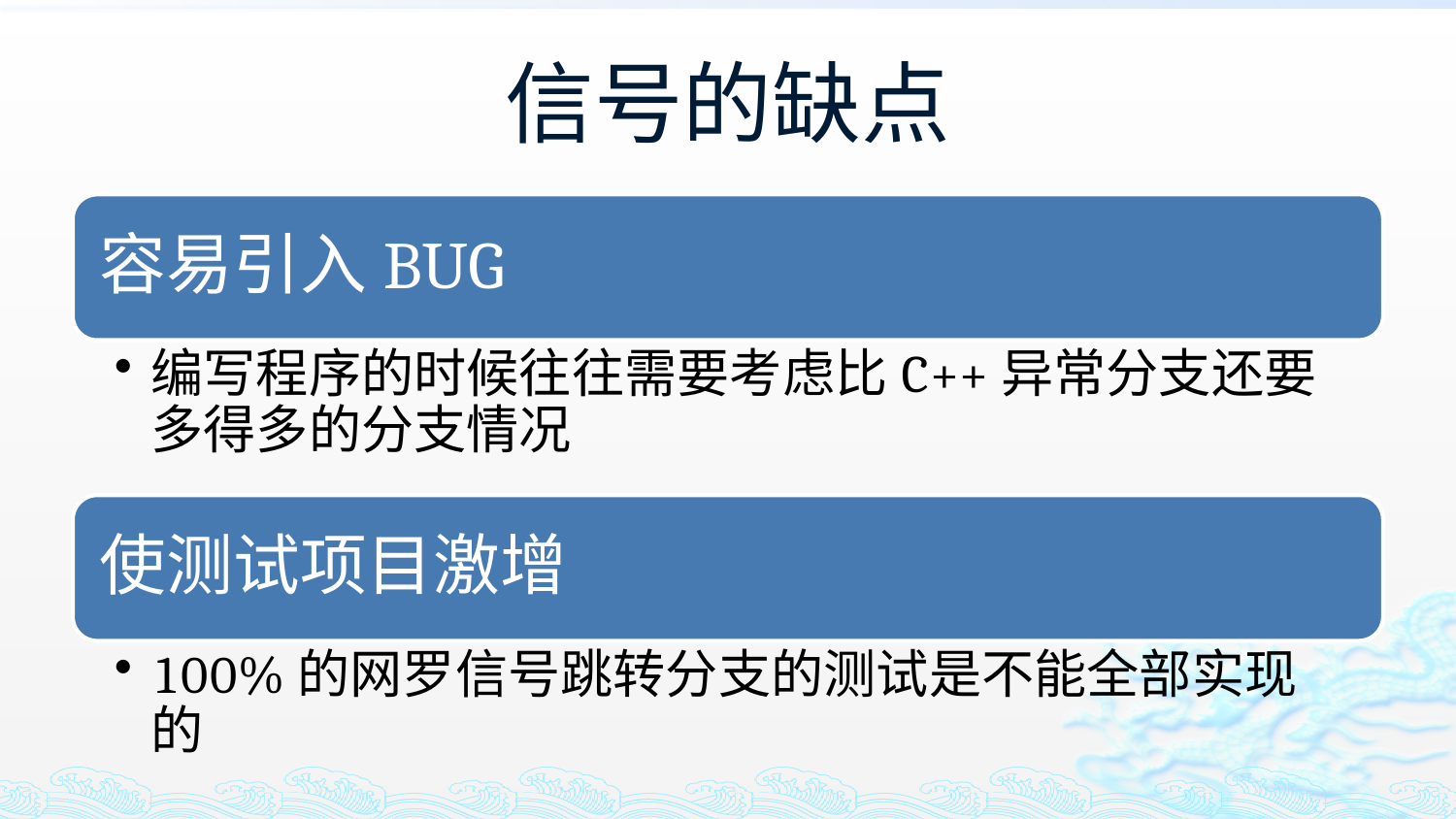

# 信号的缺点
容易引入BUG
编写程序的时候往往需要考虑比C++异常分支还要多得多的分支情况
使测试项目激增
100%的网罗信号跳转分支的测试是不能全部实现的